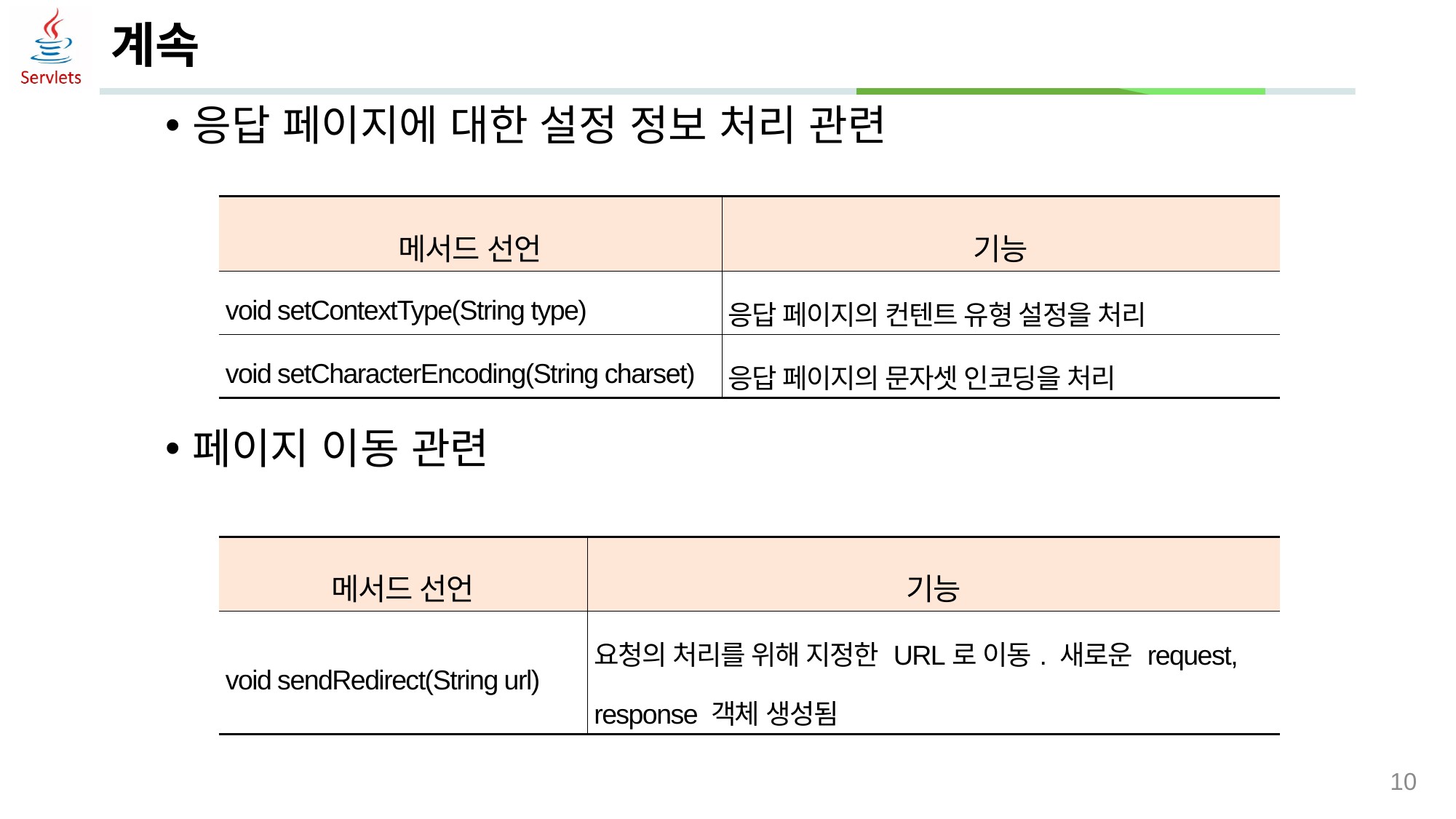

# 계속
응답 페이지에 대한 설정 정보 처리 관련

페이지 이동 관련

| 메서드 선언 | 기능 |
| --- | --- |
| void setContextType(String type) | 응답 페이지의 컨텐트 유형 설정을 처리 |
| void setCharacterEncoding(String charset) | 응답 페이지의 문자셋 인코딩을 처리 |
| 메서드 선언 | 기능 |
| --- | --- |
| void sendRedirect(String url) | 요청의 처리를 위해 지정한 URL로 이동. 새로운 request, response 객체 생성됨 |
10